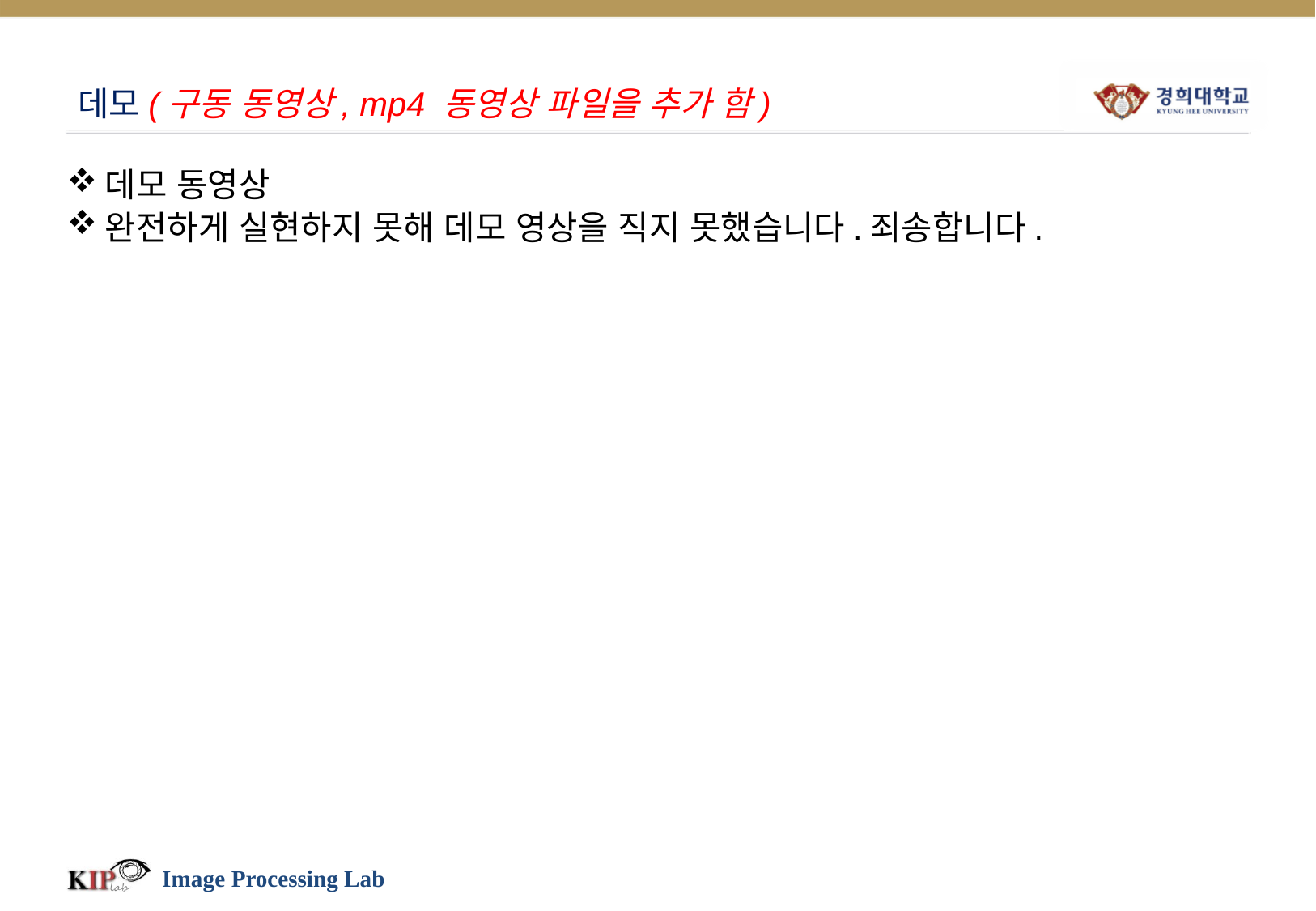

# 데모(구동 동영상, mp4 동영상 파일을 추가 함)
데모 동영상
완전하게 실현하지 못해 데모 영상을 직지 못했습니다.죄송합니다.
Image Processing Lab